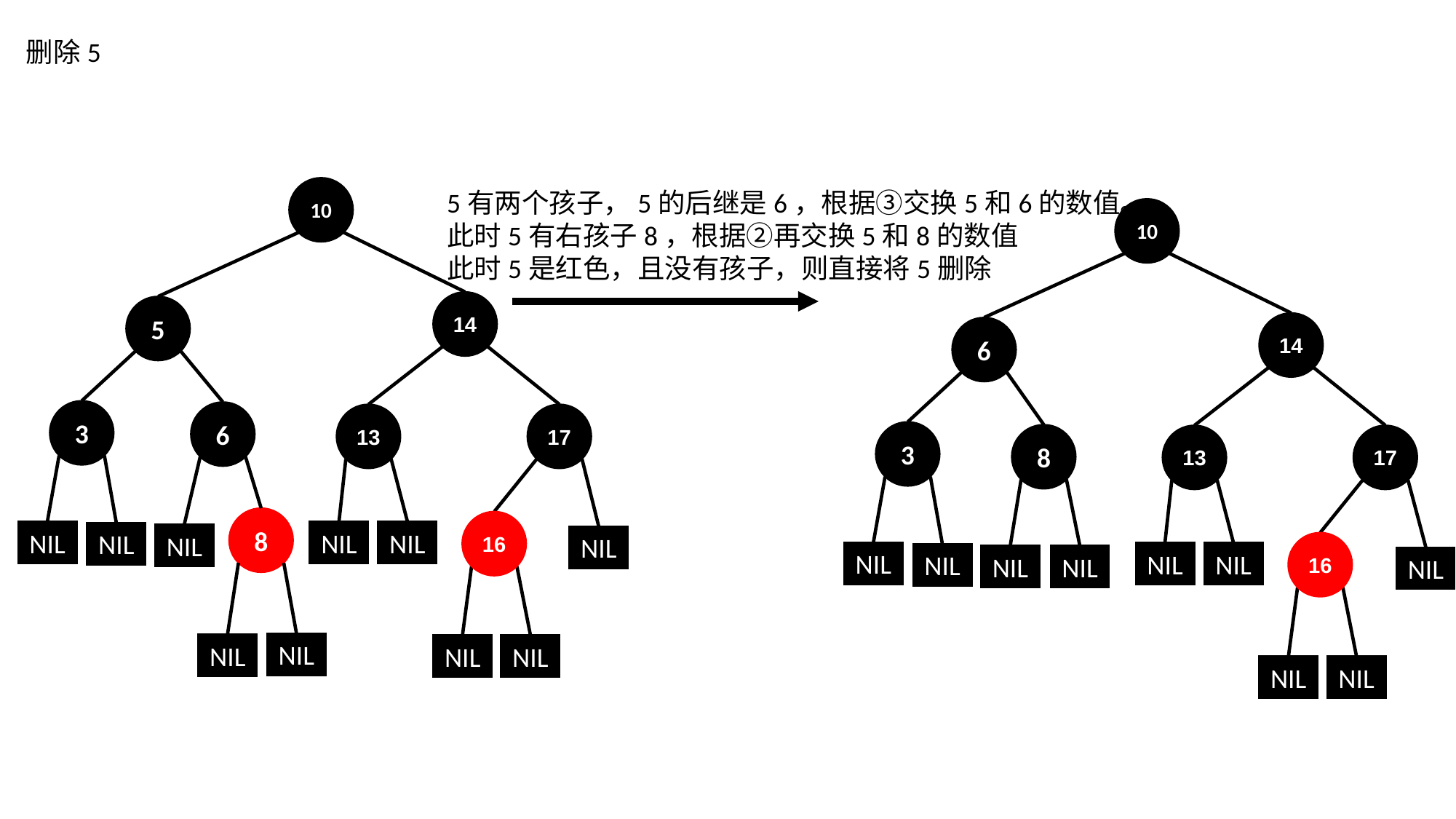

删除5
10
5有两个孩子，5的后继是6，根据③交换5和6的数值。
此时5有右孩子8，根据②再交换5和8的数值
此时5是红色，且没有孩子，则直接将5删除
10
14
5
14
6
3
6
13
17
3
8
13
17
8
16
NIL
NIL
NIL
NIL
NIL
NIL
16
NIL
NIL
NIL
NIL
NIL
NIL
NIL
NIL
NIL
NIL
NIL
NIL
NIL